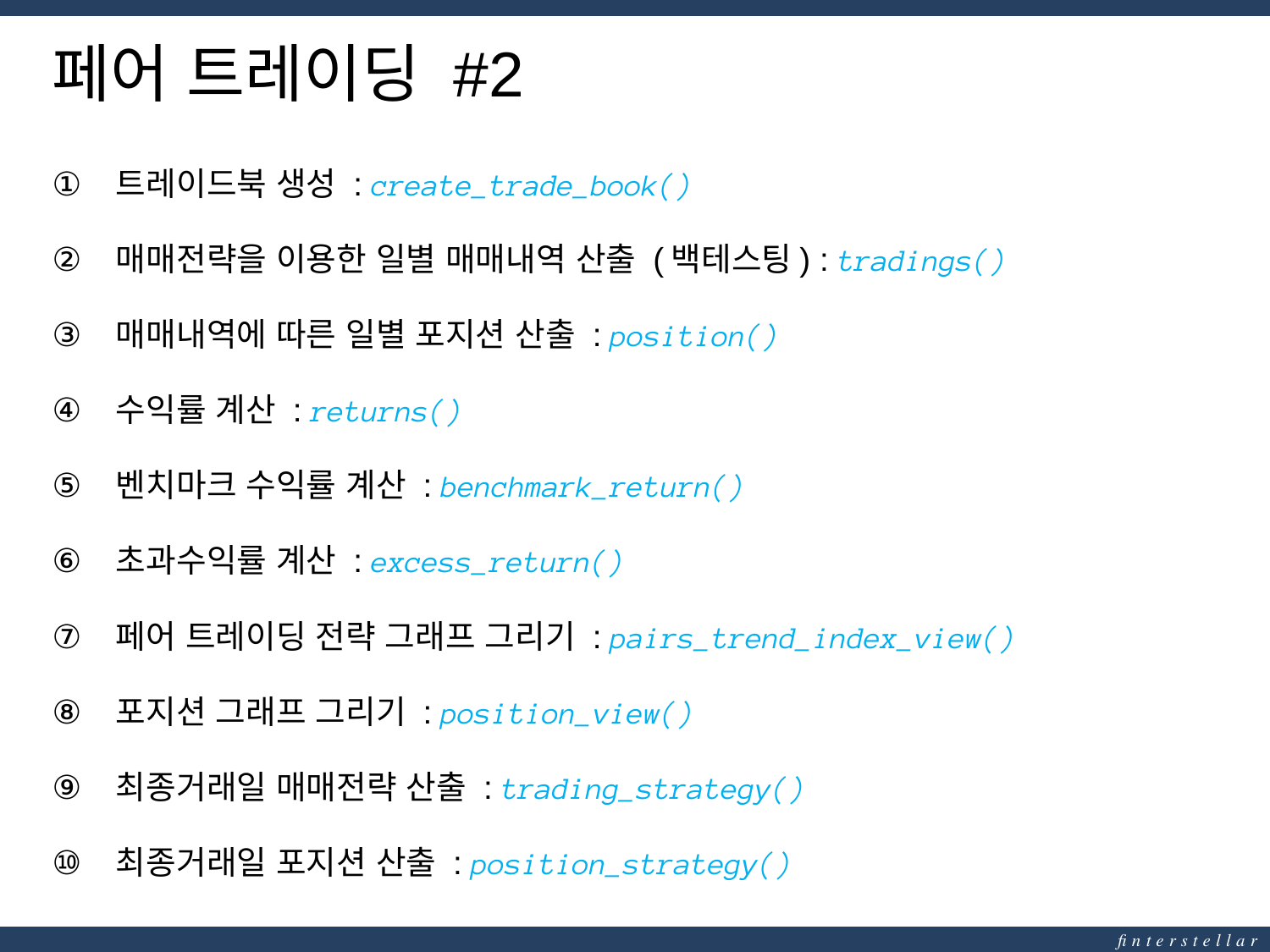

# 페어 트레이딩 #2
트레이드북 생성 : create_trade_book()
매매전략을 이용한 일별 매매내역 산출 (백테스팅) : tradings()
매매내역에 따른 일별 포지션 산출 : position()
수익률 계산 : returns()
벤치마크 수익률 계산 : benchmark_return()
초과수익률 계산 : excess_return()
페어 트레이딩 전략 그래프 그리기 : pairs_trend_index_view()
포지션 그래프 그리기 : position_view()
최종거래일 매매전략 산출 : trading_strategy()
최종거래일 포지션 산출 : position_strategy()